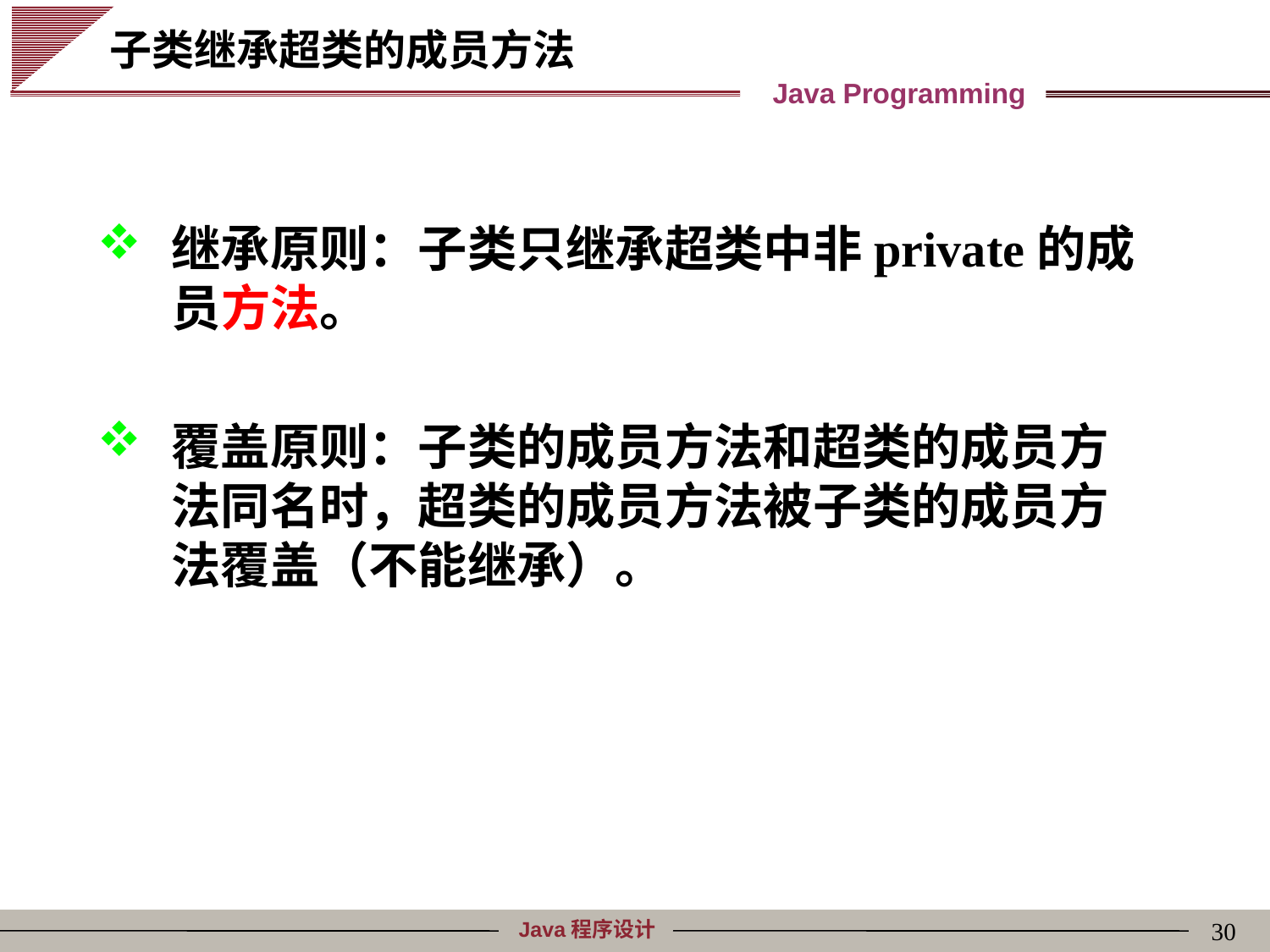

# 子类继承超类的成员方法
继承原则：子类只继承超类中非private的成员方法。

覆盖原则：子类的成员方法和超类的成员方法同名时，超类的成员方法被子类的成员方法覆盖（不能继承）。